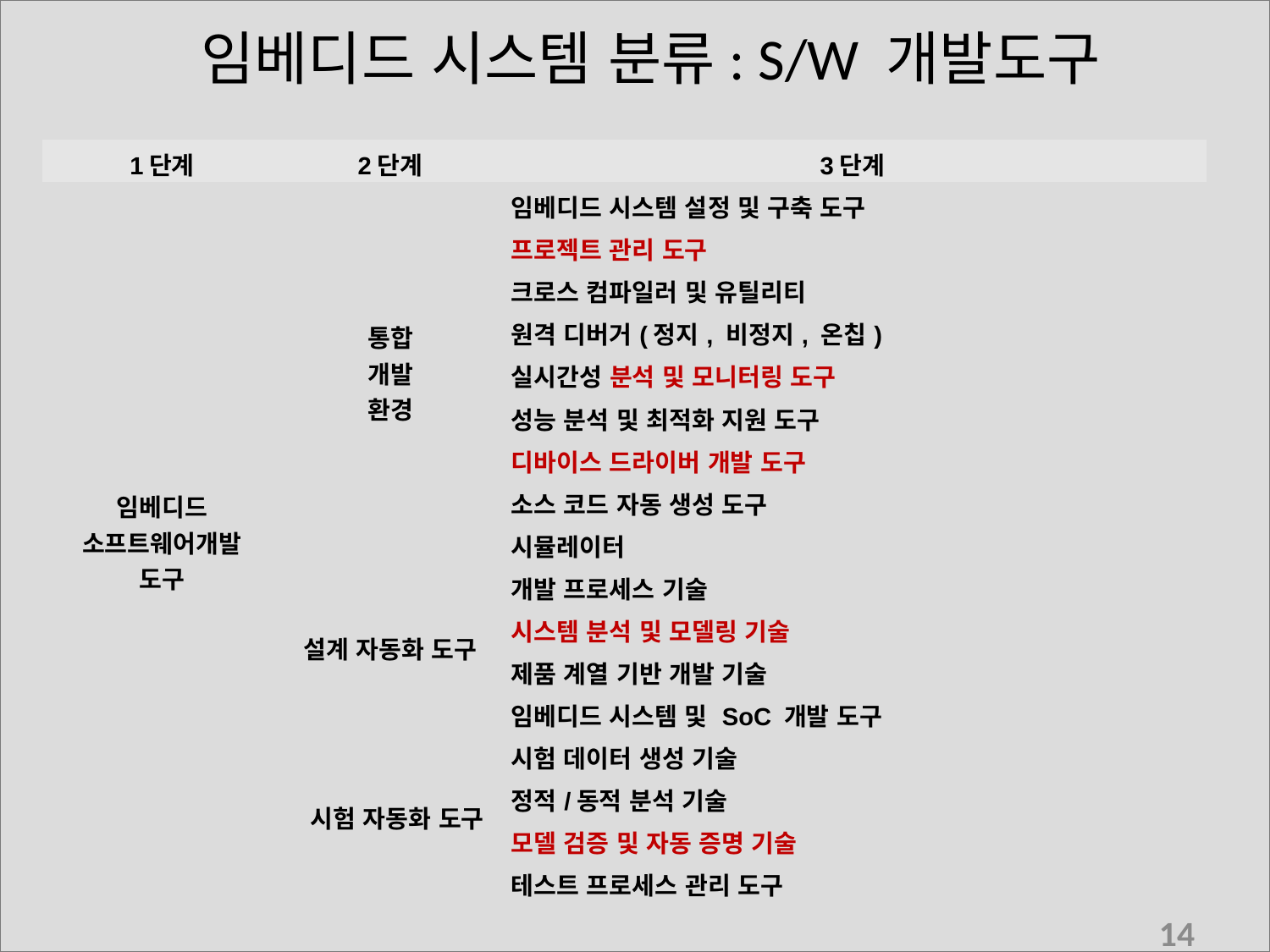

# 임베디드 시스템 분류: S/W 개발도구
| 1단계 | 2단계 | 3단계 |
| --- | --- | --- |
| 임베디드 소프트웨어개발 도구 | 통합 개발 환경 | 임베디드 시스템 설정 및 구축 도구 |
|  |  | 프로젝트 관리 도구 |
|  |  | 크로스 컴파일러 및 유틸리티 |
|  |  | 원격 디버거(정지, 비정지, 온칩) |
|  |  | 실시간성 분석 및 모니터링 도구 |
|  |  | 성능 분석 및 최적화 지원 도구 |
|  |  | 디바이스 드라이버 개발 도구 |
|  |  | 소스 코드 자동 생성 도구 |
|  |  | 시뮬레이터 |
|  | 설계 자동화 도구 | 개발 프로세스 기술 |
|  |  | 시스템 분석 및 모델링 기술 |
|  |  | 제품 계열 기반 개발 기술 |
|  |  | 임베디드 시스템 및 SoC 개발 도구 |
|  | 시험 자동화 도구 | 시험 데이터 생성 기술 |
|  |  | 정적/동적 분석 기술 |
|  |  | 모델 검증 및 자동 증명 기술 |
|  |  | 테스트 프로세스 관리 도구 |

14